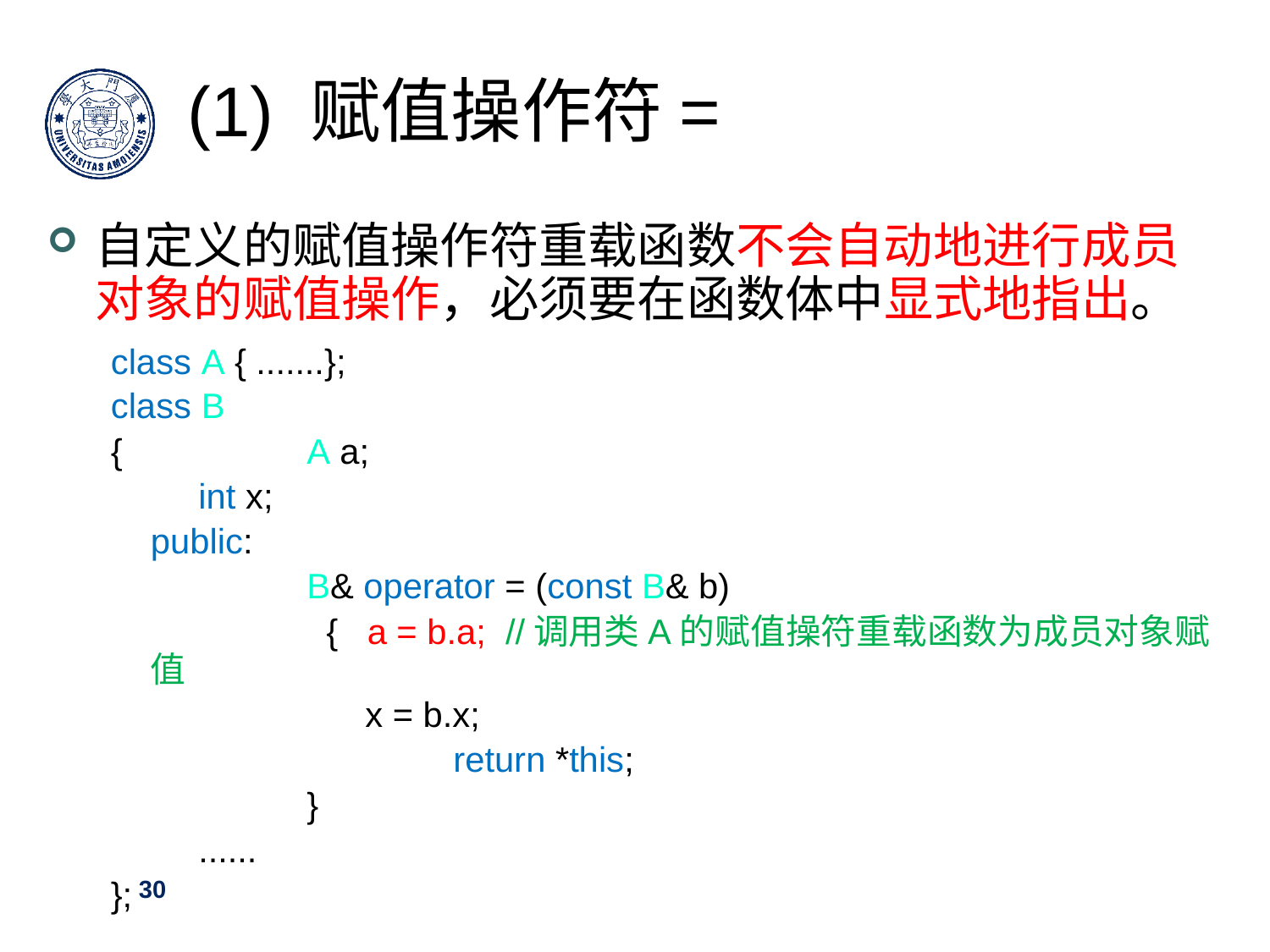

(1) 赋值操作符=
自定义的赋值操作符重载函数不会自动地进行成员对象的赋值操作，必须要在函数体中显式地指出。
class A { .......};
class B
{		   A a;
         int x;
	public:
		   B& operator = (const B& b)
		     {   a = b.a;  //调用类A的赋值操符重载函数为成员对象赋值
		         x = b.x;
			     return *this;
		   }
         ......
};
30